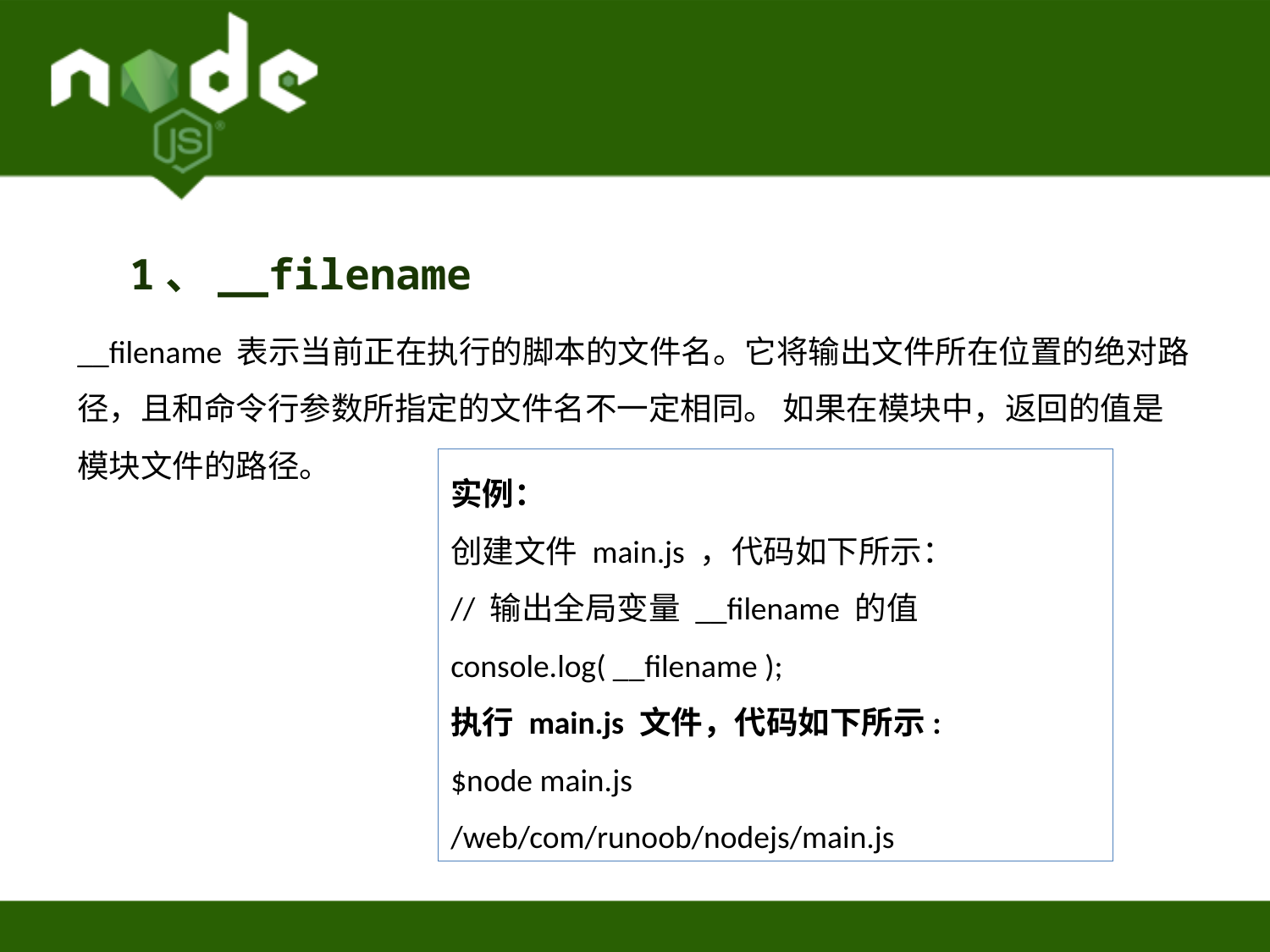

1、__filename
__filename 表示当前正在执行的脚本的文件名。它将输出文件所在位置的绝对路径，且和命令行参数所指定的文件名不一定相同。 如果在模块中，返回的值是模块文件的路径。
实例：
创建文件 main.js ，代码如下所示：
// 输出全局变量 __filename 的值
console.log( __filename );
执行 main.js 文件，代码如下所示:
$node main.js
/web/com/runoob/nodejs/main.js